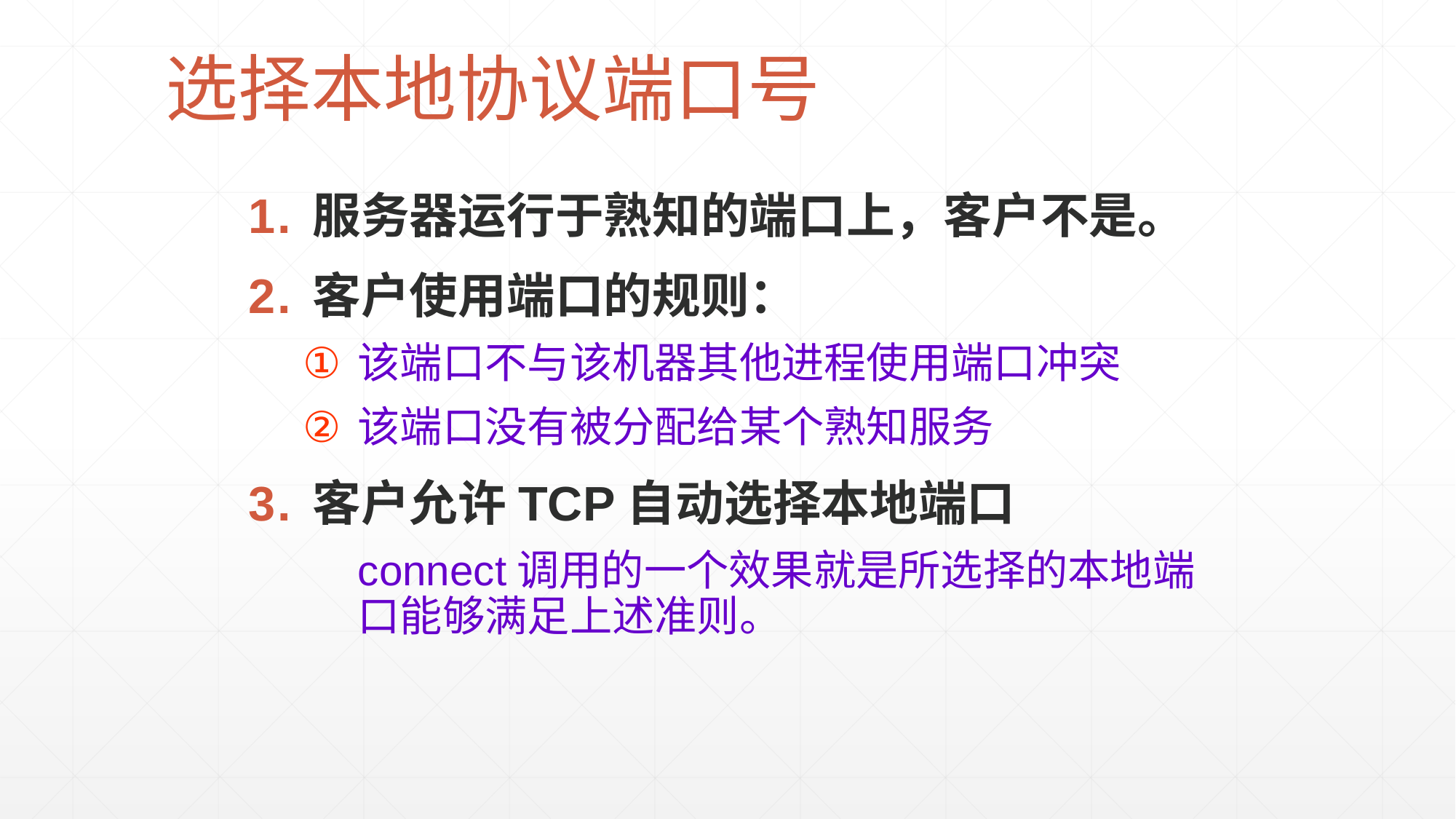

# 选择本地协议端口号
服务器运行于熟知的端口上，客户不是。
客户使用端口的规则：
该端口不与该机器其他进程使用端口冲突
该端口没有被分配给某个熟知服务
客户允许TCP自动选择本地端口
 	connect调用的一个效果就是所选择的本地端口能够满足上述准则。